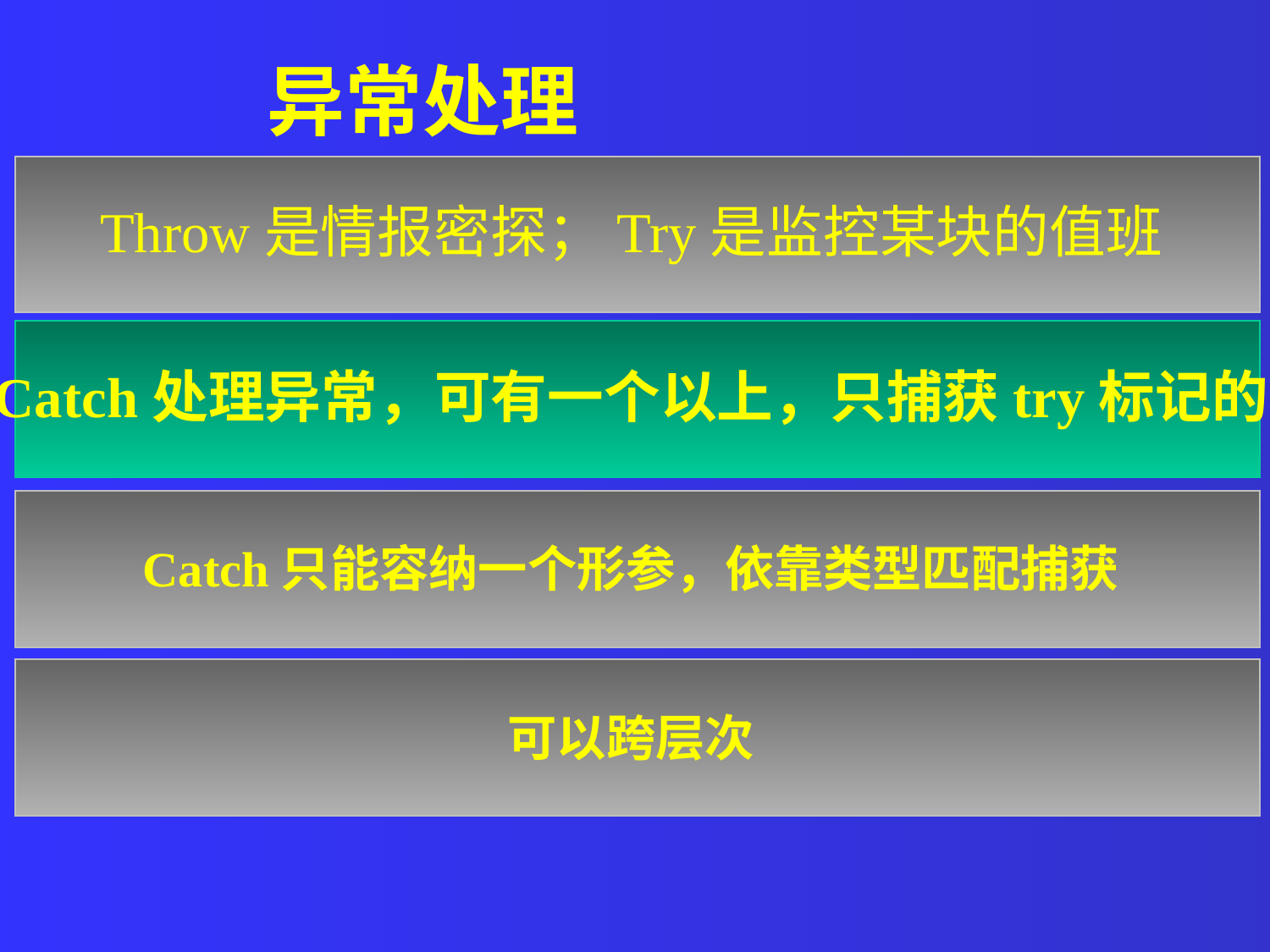

异常处理
Throw是情报密探；Try是监控某块的值班
Catch处理异常，可有一个以上，只捕获try标记的
Catch只能容纳一个形参，依靠类型匹配捕获
可以跨层次